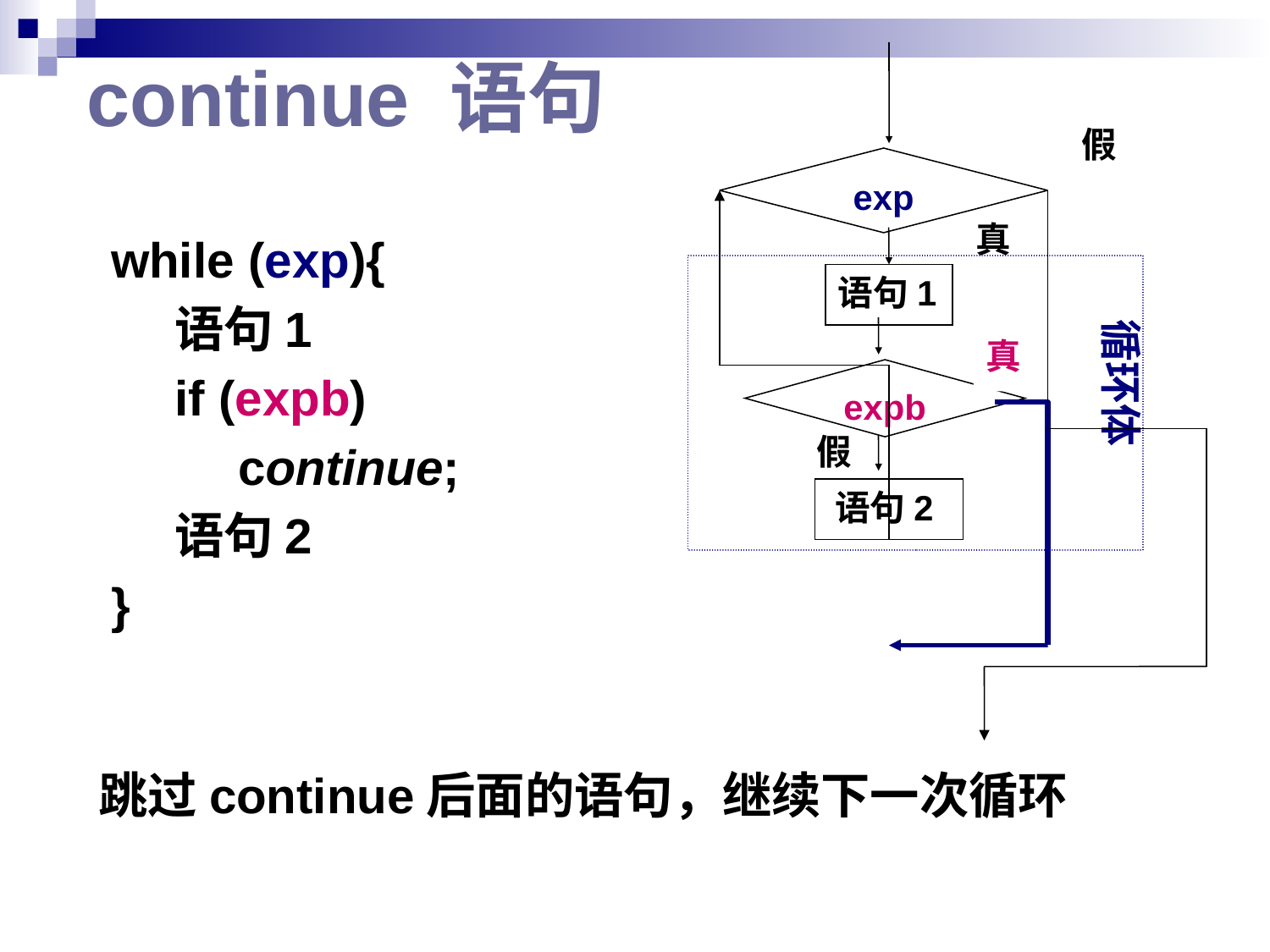

# continue 语句

假
exp
真

语句1
循环体

真
expb

假

 语句2

while (exp){
语句1
if (expb)
continue;
语句2
}
跳过continue后面的语句，继续下一次循环